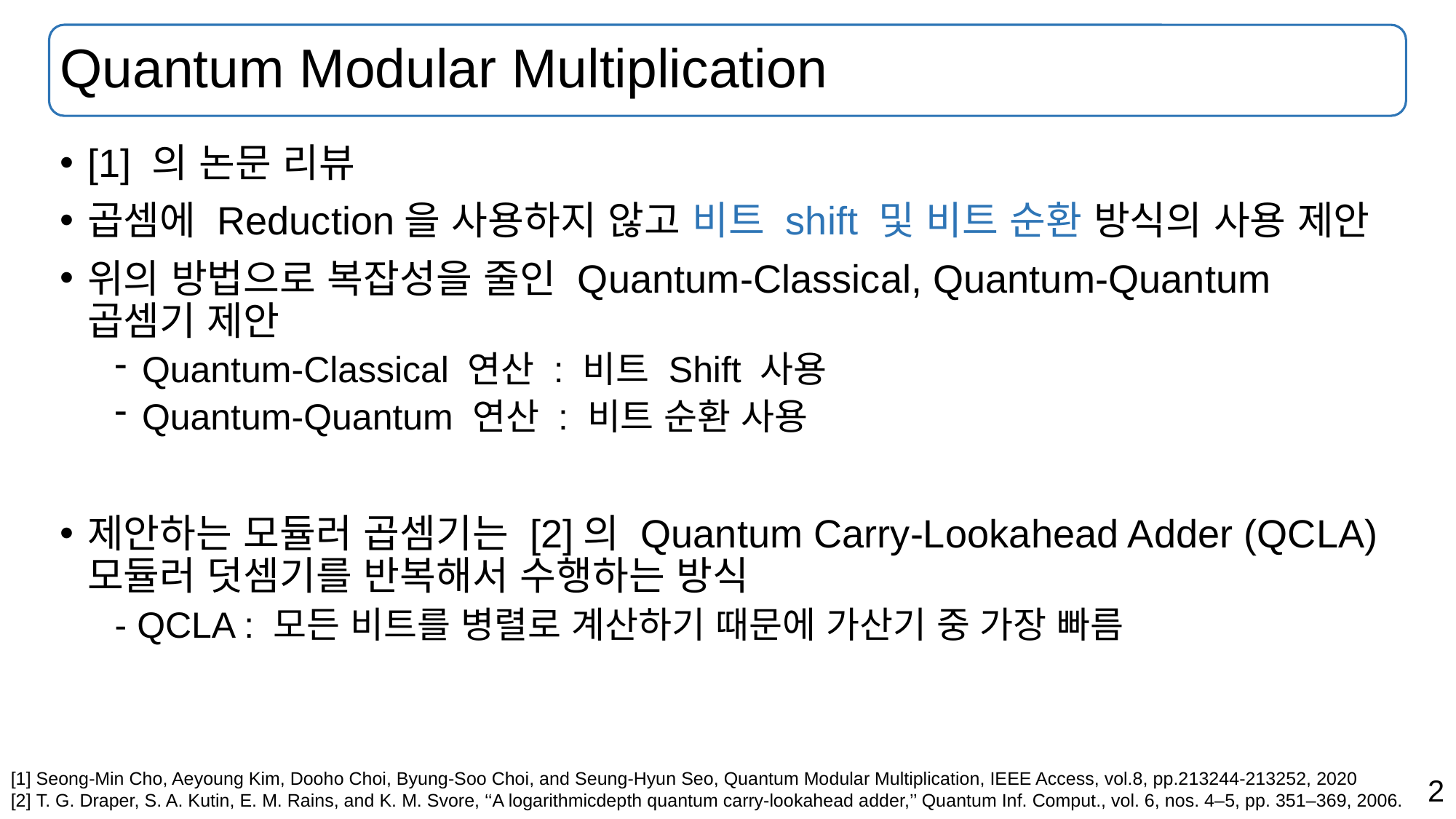

# Quantum Modular Multiplication
[1] 의 논문 리뷰
곱셈에 Reduction을 사용하지 않고 비트 shift 및 비트 순환 방식의 사용 제안
위의 방법으로 복잡성을 줄인 Quantum-Classical, Quantum-Quantum 곱셈기 제안
Quantum-Classical 연산 : 비트 Shift 사용
Quantum-Quantum 연산 : 비트 순환 사용

제안하는 모듈러 곱셈기는 [2]의 Quantum Carry-Lookahead Adder (QCLA) 모듈러 덧셈기를 반복해서 수행하는 방식
- QCLA : 모든 비트를 병렬로 계산하기 때문에 가산기 중 가장 빠름

[1] Seong-Min Cho, Aeyoung Kim, Dooho Choi, Byung-Soo Choi, and Seung-Hyun Seo, Quantum Modular Multiplication, IEEE Access, vol.8, pp.213244-213252, 2020
[2] T. G. Draper, S. A. Kutin, E. M. Rains, and K. M. Svore, ‘‘A logarithmicdepth quantum carry-lookahead adder,’’ Quantum Inf. Comput., vol. 6, nos. 4–5, pp. 351–369, 2006.